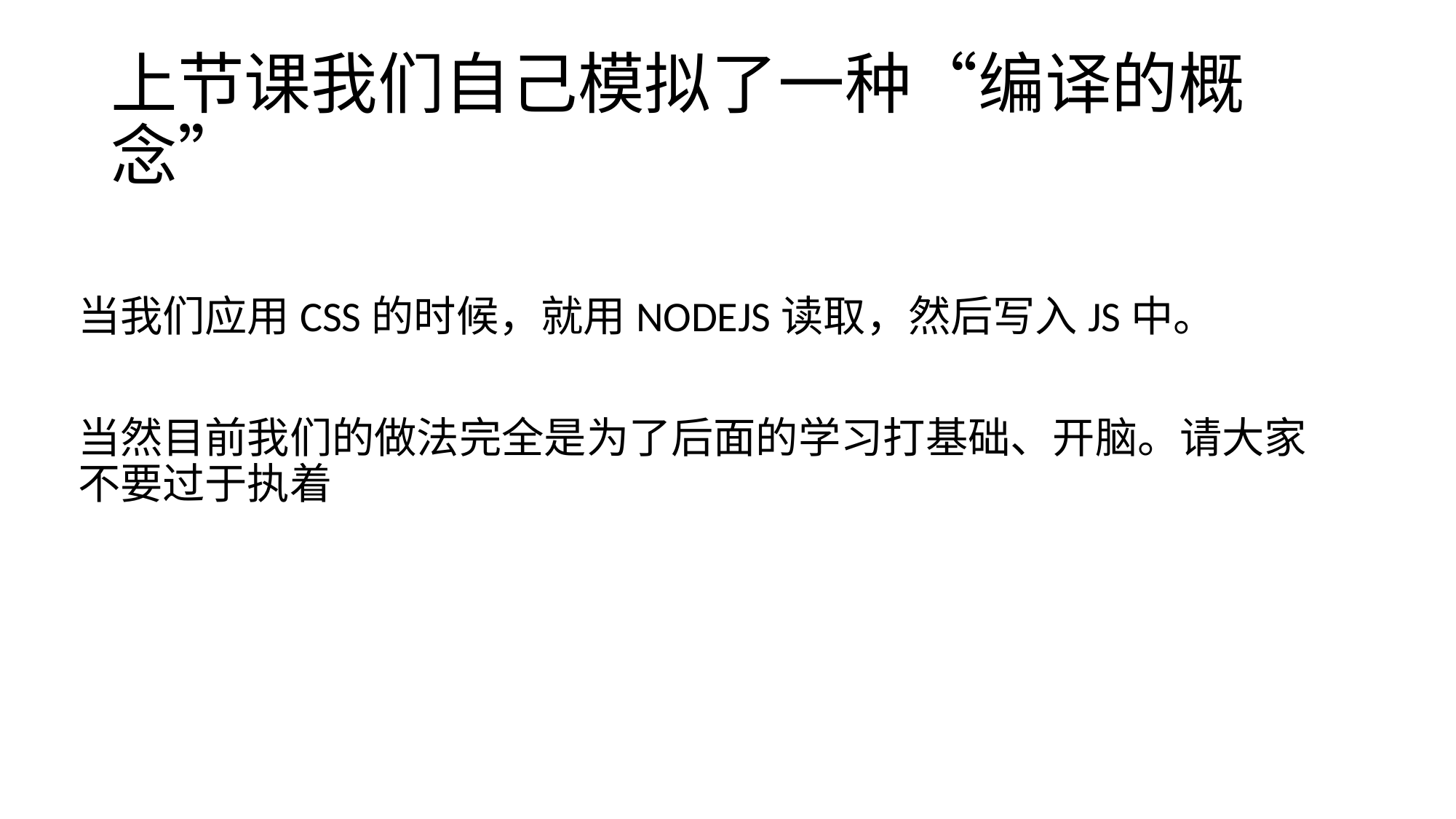

# 上节课我们自己模拟了一种“编译的概念”

当我们应用CSS的时候，就用NODEJS读取，然后写入JS中。

当然目前我们的做法完全是为了后面的学习打基础、开脑。请大家不要过于执着